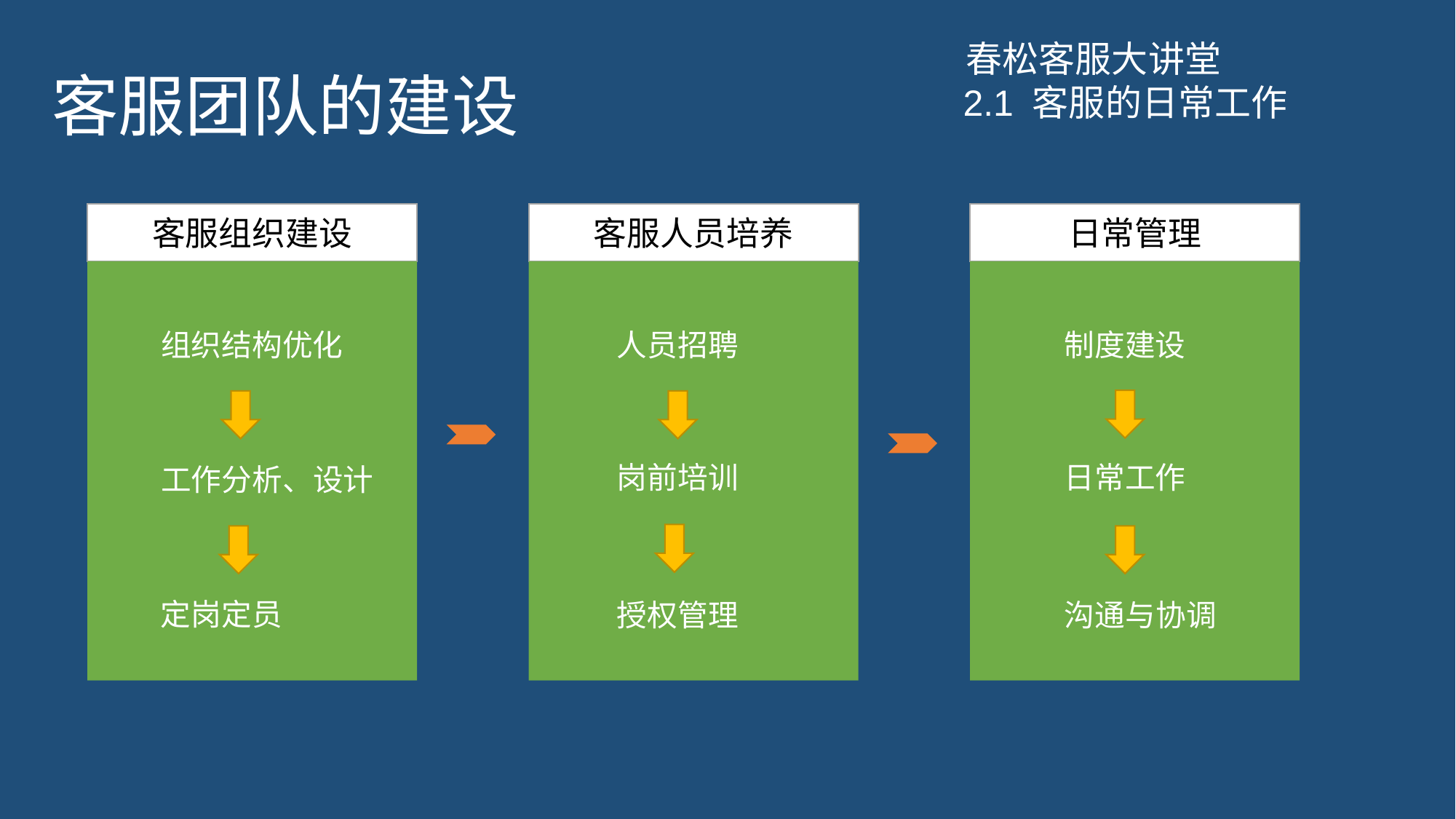

# 客服团队的建设
春松客服大讲堂
2.1 客服的日常工作
客服人员培养
客服组织建设
日常管理

组织结构优化
人员招聘
制度建设

岗前培训
日常工作
工作分析、设计

定岗定员
授权管理
沟通与协调